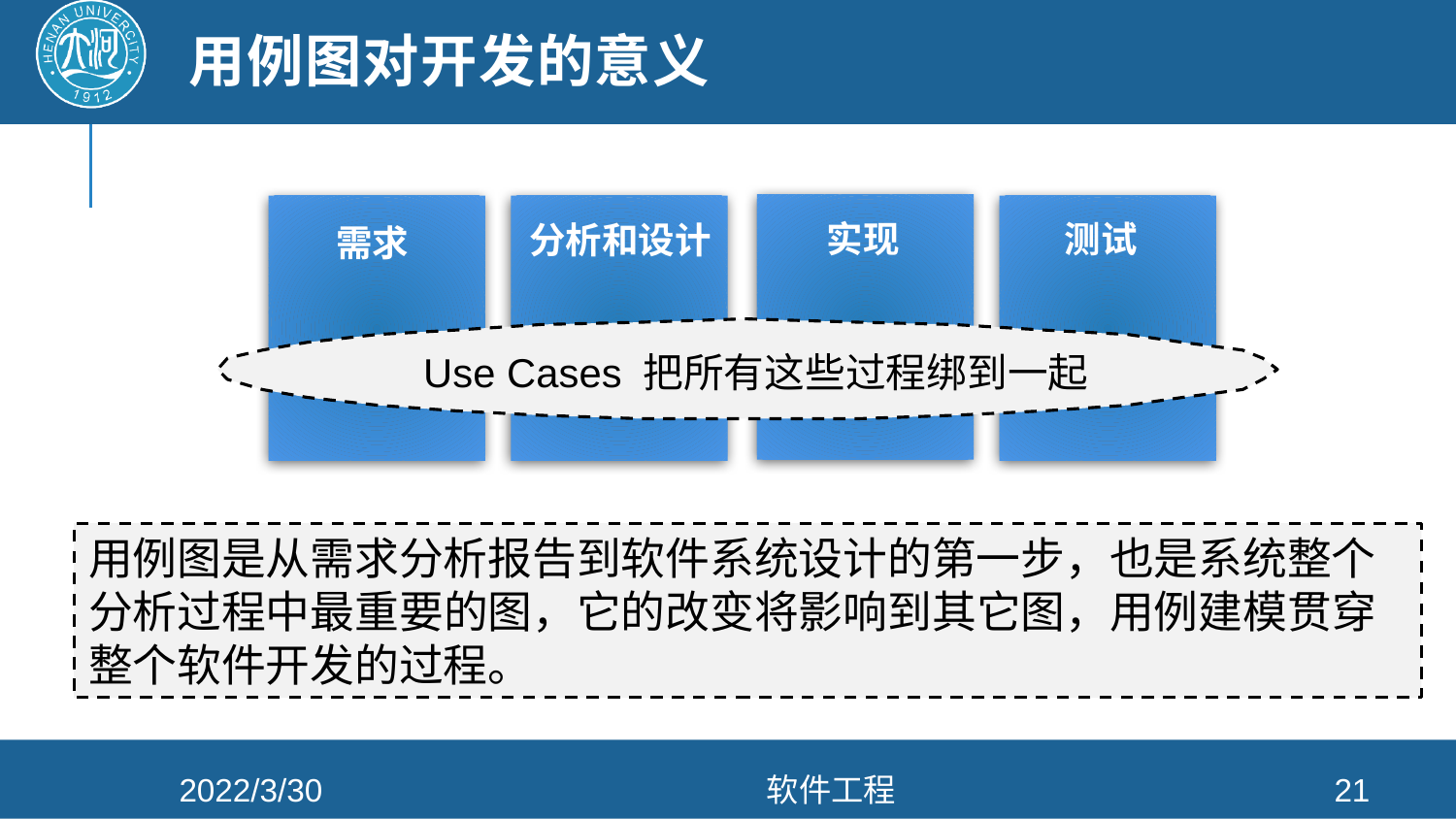

# 用例图对开发的意义

实现
测试

分析和设计
需求

Use Cases 把所有这些过程绑到一起
用例图是从需求分析报告到软件系统设计的第一步，也是系统整个分析过程中最重要的图，它的改变将影响到其它图，用例建模贯穿整个软件开发的过程。
2022/3/30
软件工程
21